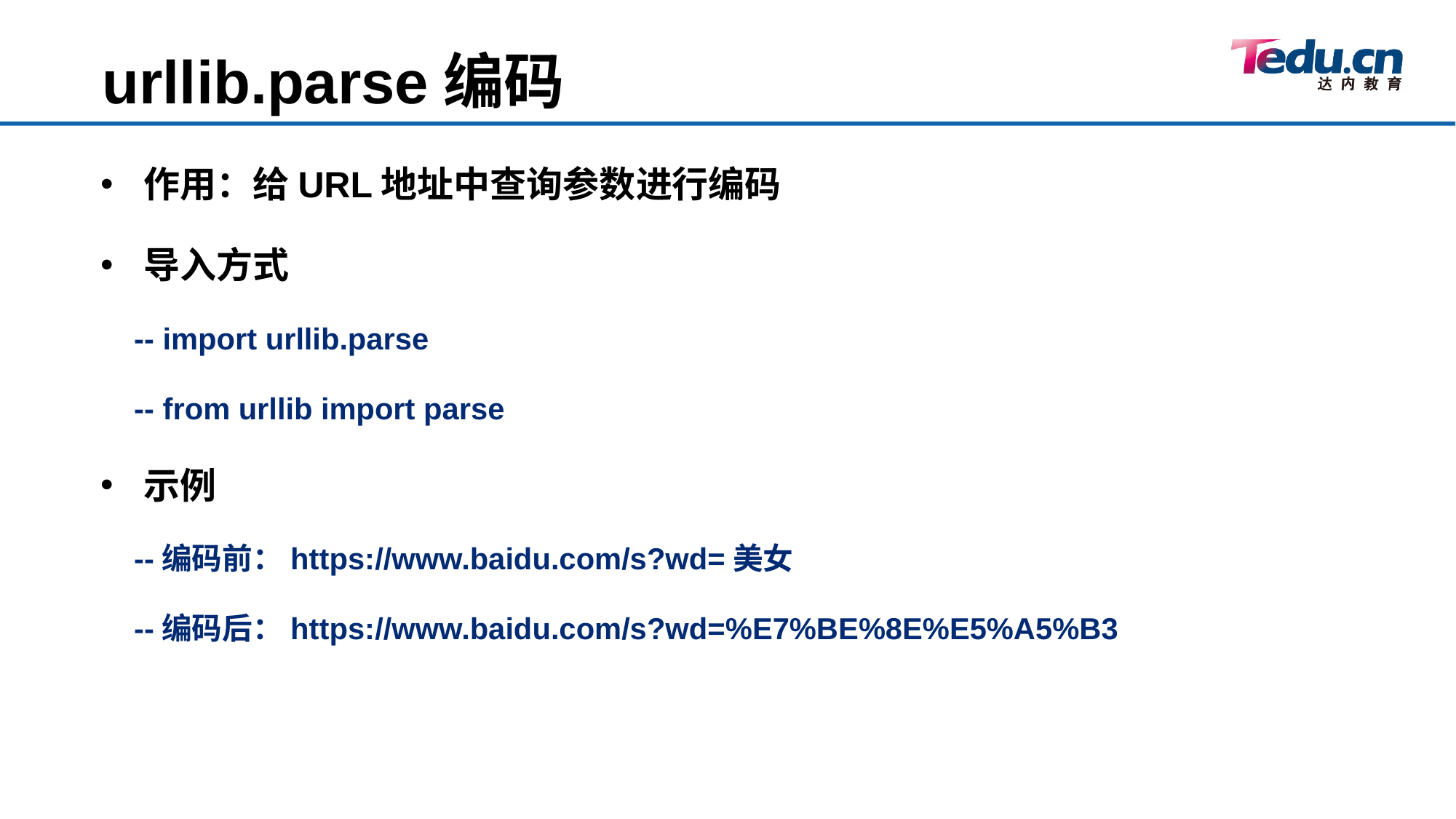

urllib.parse编码
作用：给URL地址中查询参数进行编码
导入方式
    -- import urllib.parse
    -- from urllib import parse
示例
    --编码前：https://www.baidu.com/s?wd=美女
    --编码后：https://www.baidu.com/s?wd=%E7%BE%8E%E5%A5%B3